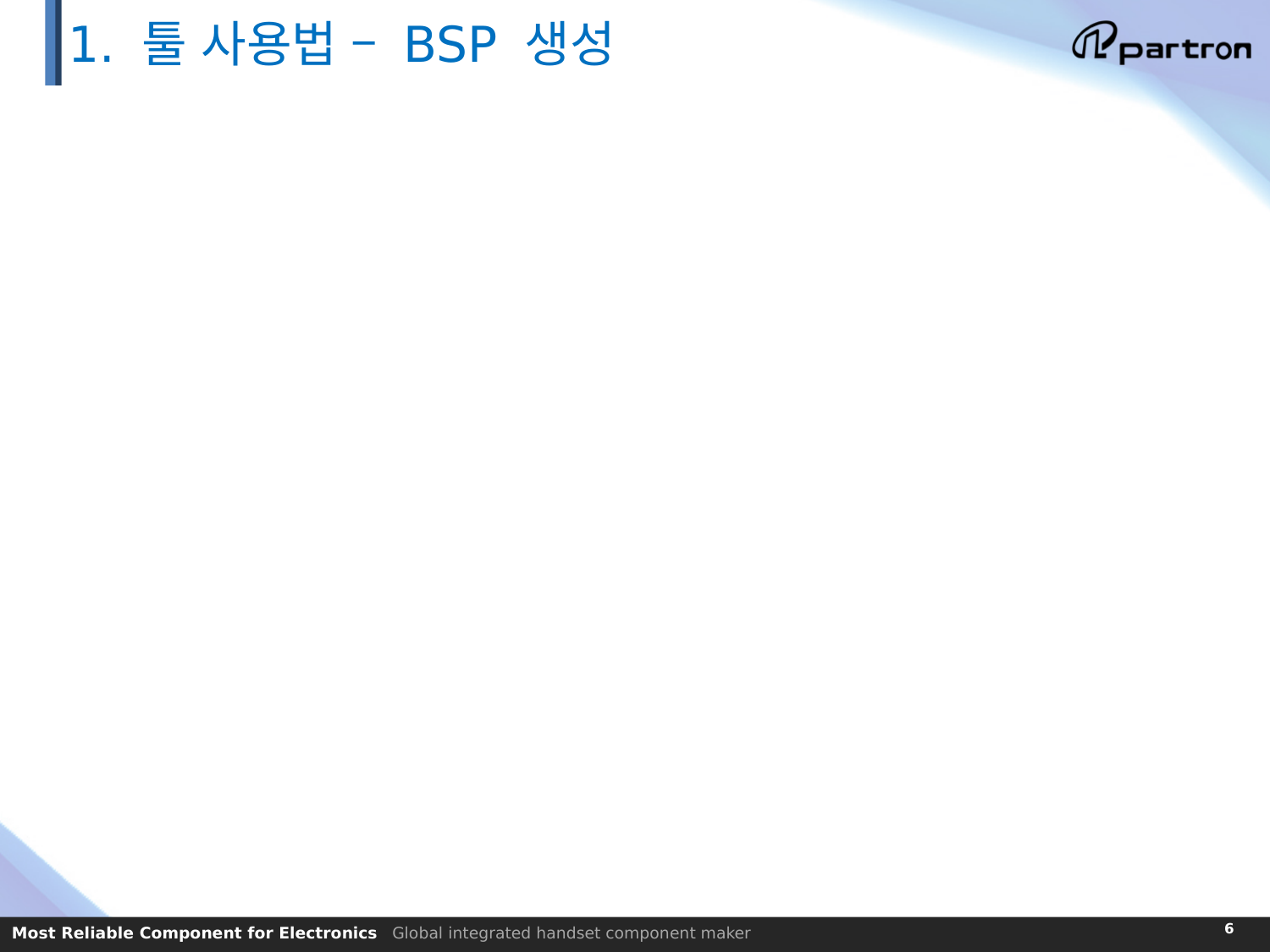

# 1. 툴 사용법 – BSP 생성
6